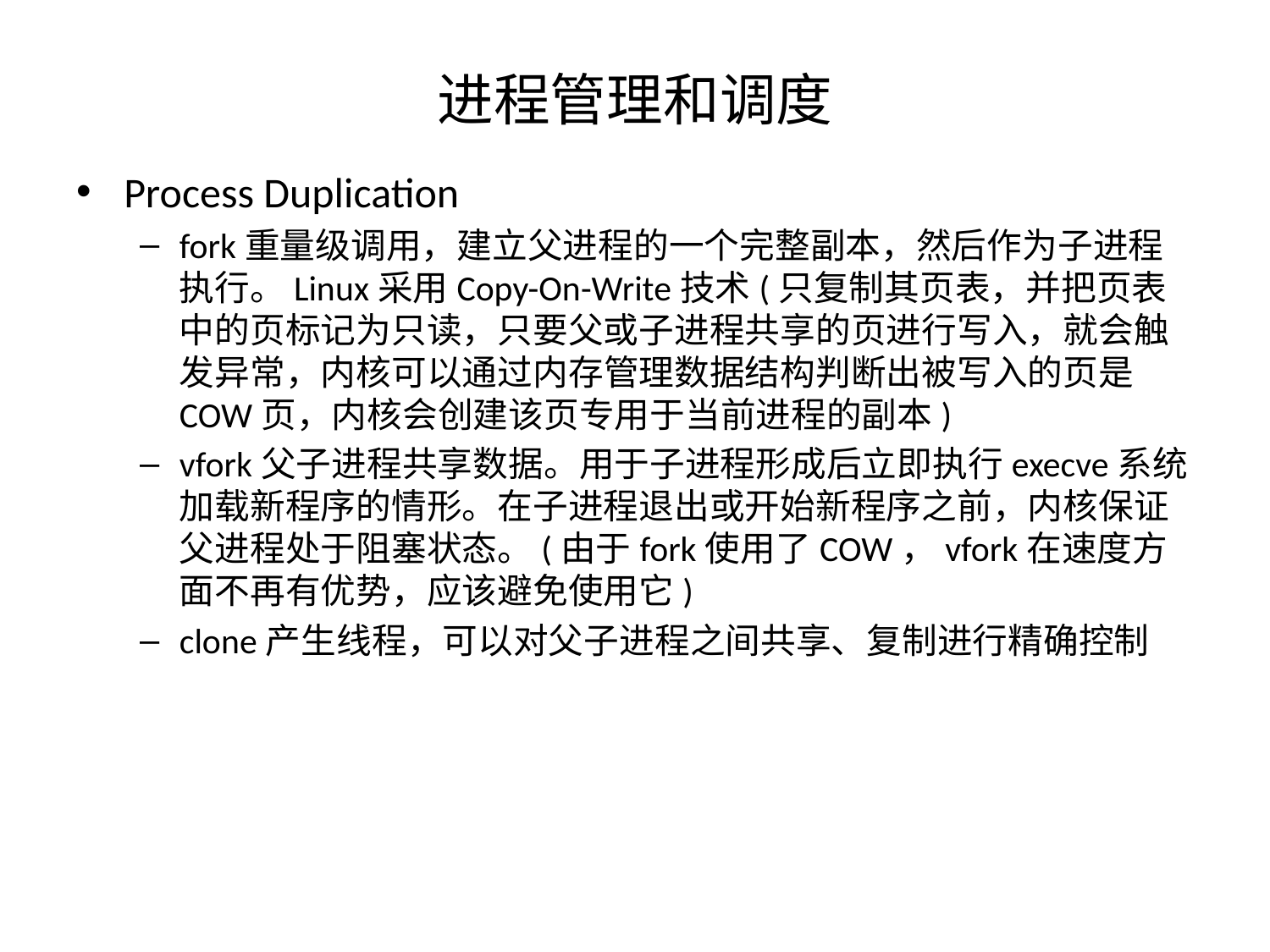

# 进程管理和调度
Process Duplication
fork重量级调用，建立父进程的一个完整副本，然后作为子进程执行。Linux采用Copy-On-Write技术(只复制其页表，并把页表中的页标记为只读，只要父或子进程共享的页进行写入，就会触发异常，内核可以通过内存管理数据结构判断出被写入的页是COW页，内核会创建该页专用于当前进程的副本)
vfork父子进程共享数据。用于子进程形成后立即执行execve系统加载新程序的情形。在子进程退出或开始新程序之前，内核保证父进程处于阻塞状态。(由于fork使用了COW，vfork在速度方面不再有优势，应该避免使用它)
clone产生线程，可以对父子进程之间共享、复制进行精确控制